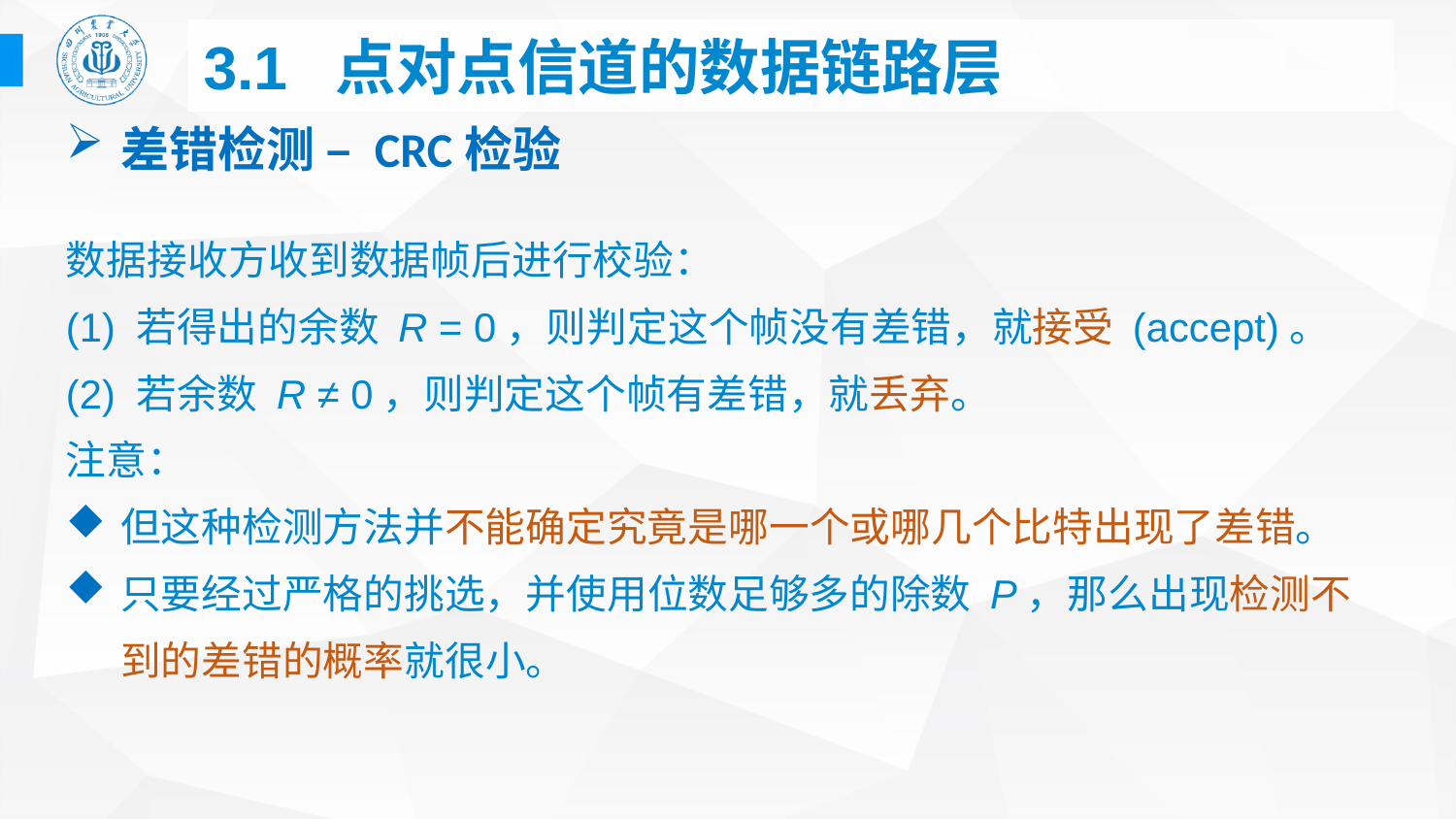

# 3.1  点对点信道的数据链路层
差错检测 – CRC检验
数据接收方收到数据帧后进行校验：
(1) 若得出的余数 R = 0，则判定这个帧没有差错，就接受 (accept)。
(2) 若余数 R ≠ 0，则判定这个帧有差错，就丢弃。
注意：
但这种检测方法并不能确定究竟是哪一个或哪几个比特出现了差错。
只要经过严格的挑选，并使用位数足够多的除数 P，那么出现检测不到的差错的概率就很小。